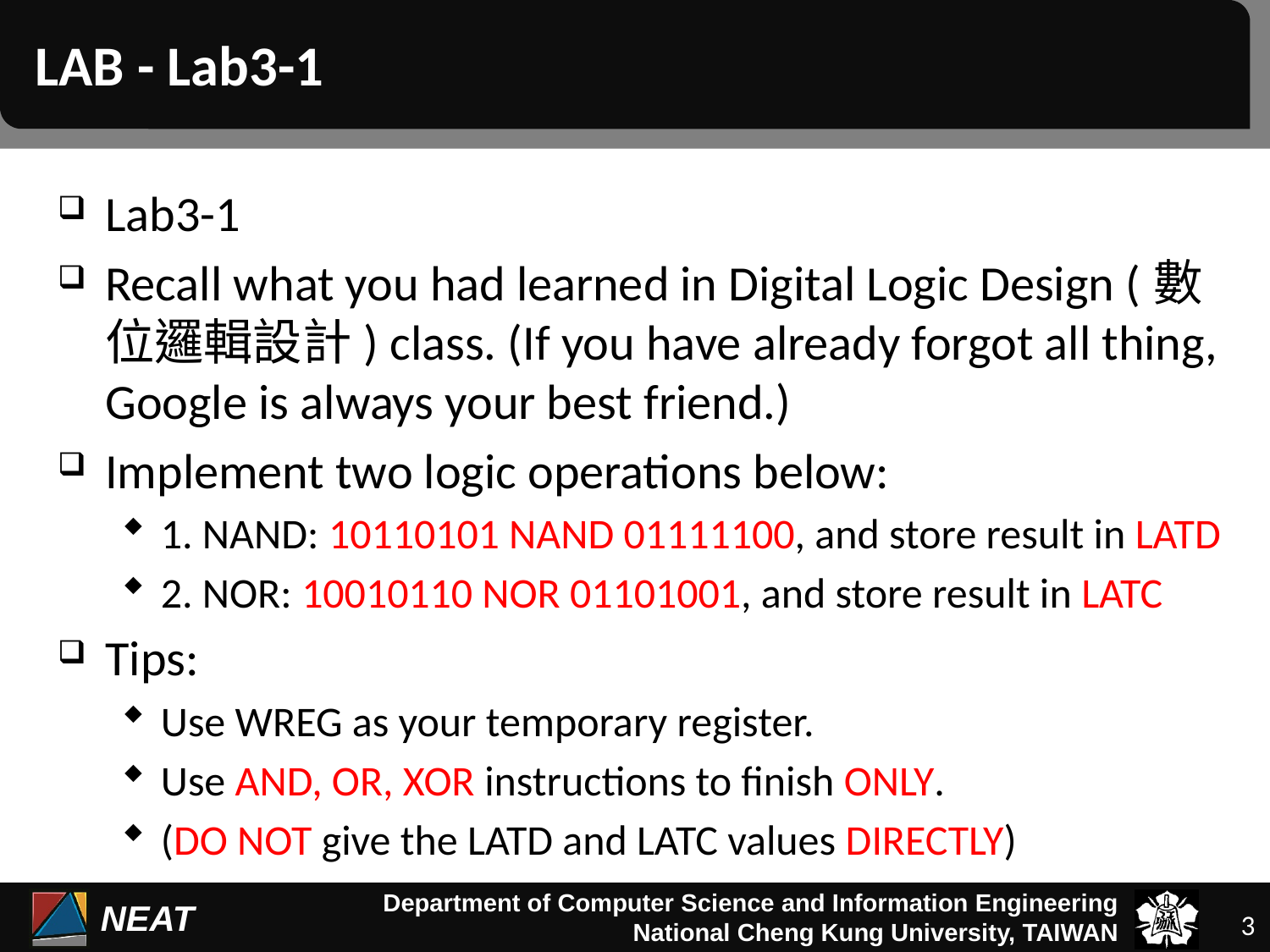

# LAB - Lab3-1
Lab3-1
Recall what you had learned in Digital Logic Design (數位邏輯設計) class. (If you have already forgot all thing, Google is always your best friend.)
Implement two logic operations below:
1. NAND: 10110101 NAND 01111100, and store result in LATD
2. NOR: 10010110 NOR 01101001, and store result in LATC
Tips:
Use WREG as your temporary register.
Use AND, OR, XOR instructions to finish ONLY.
(DO NOT give the LATD and LATC values DIRECTLY)